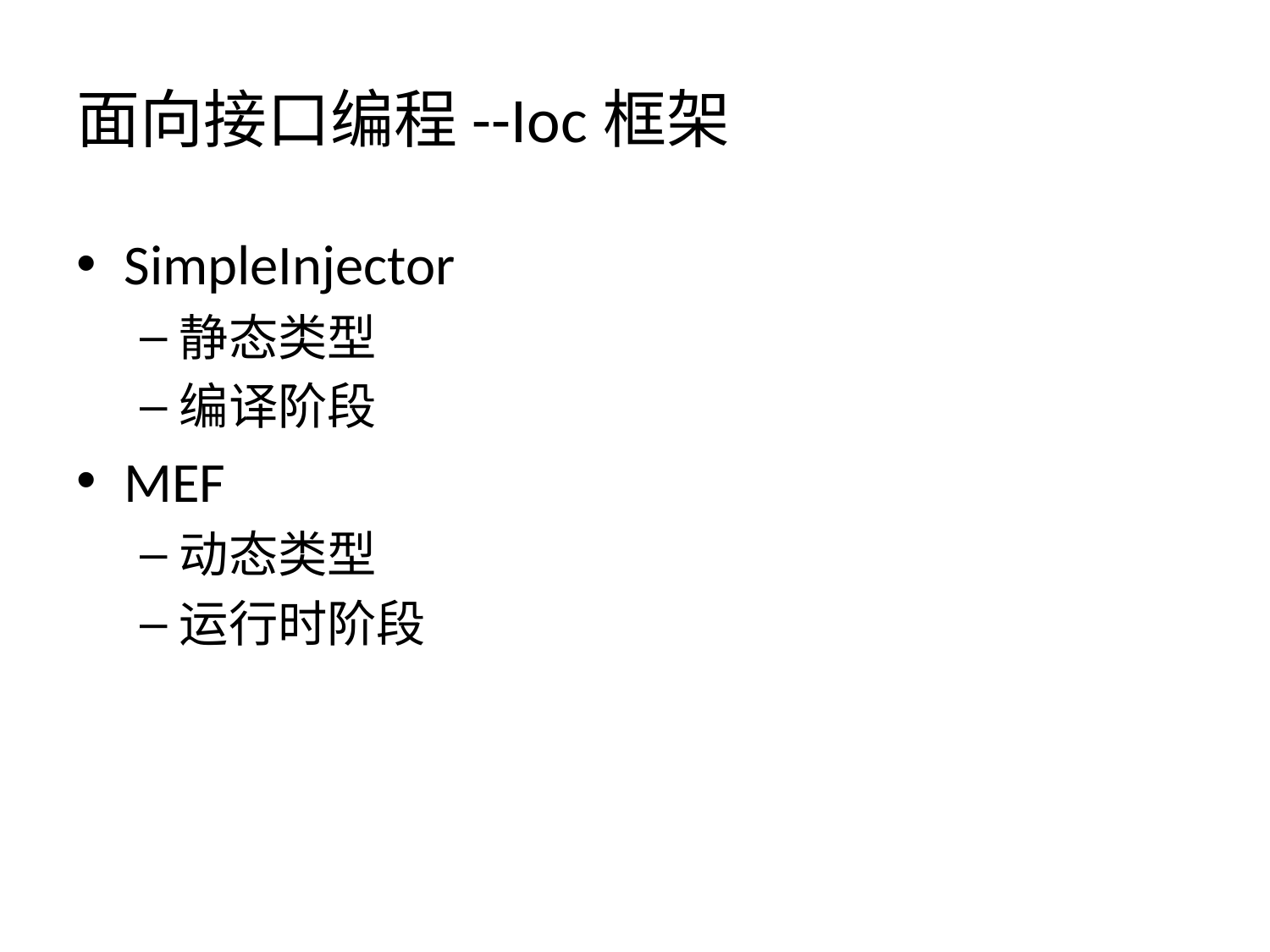

# 面向接口编程--Ioc框架
SimpleInjector
静态类型
编译阶段
MEF
动态类型
运行时阶段